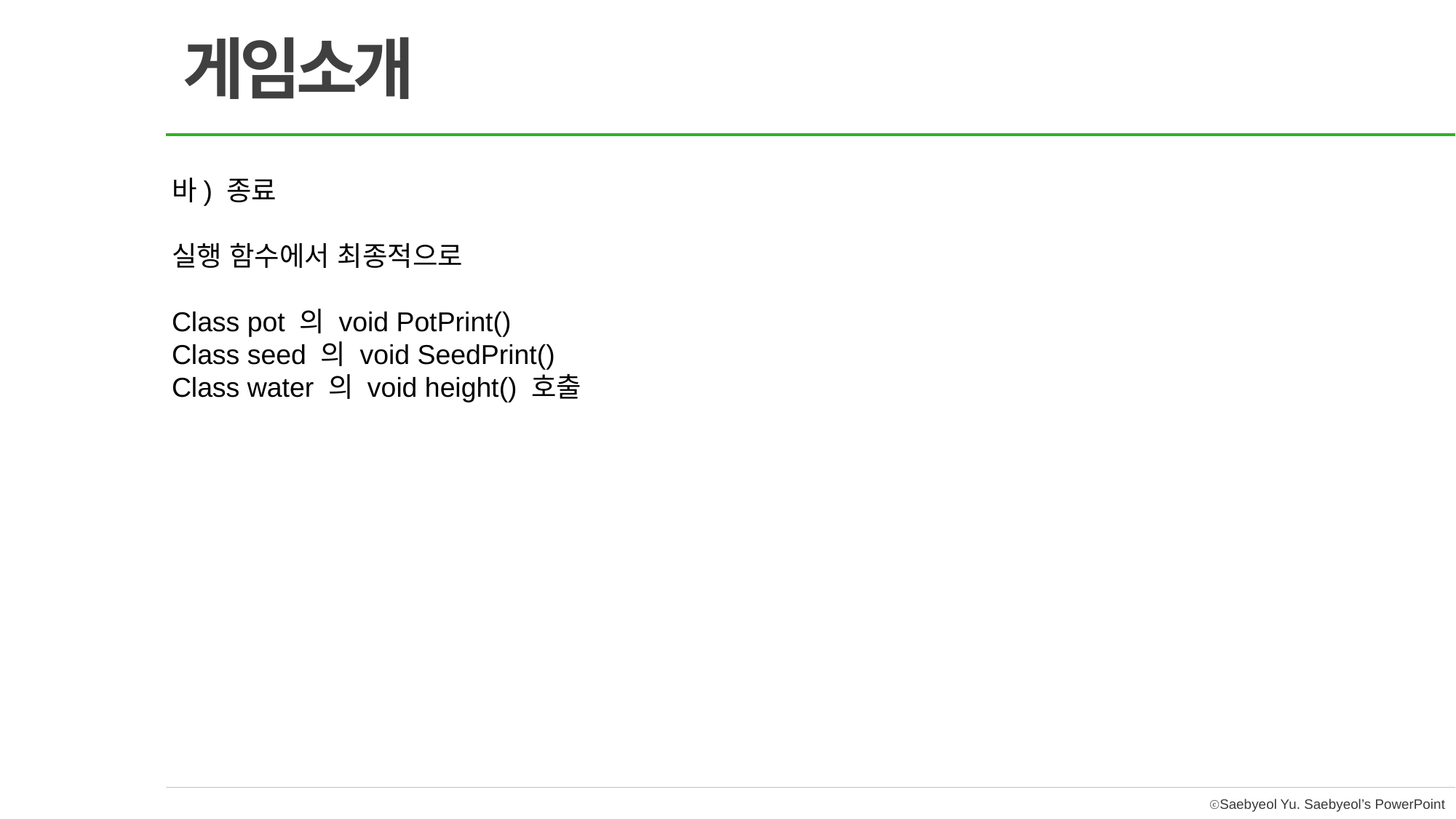

게임소개
바) 종료

실행 함수에서 최종적으로

Class pot 의 void PotPrint()
Class seed 의 void SeedPrint()
Class water 의 void height() 호출